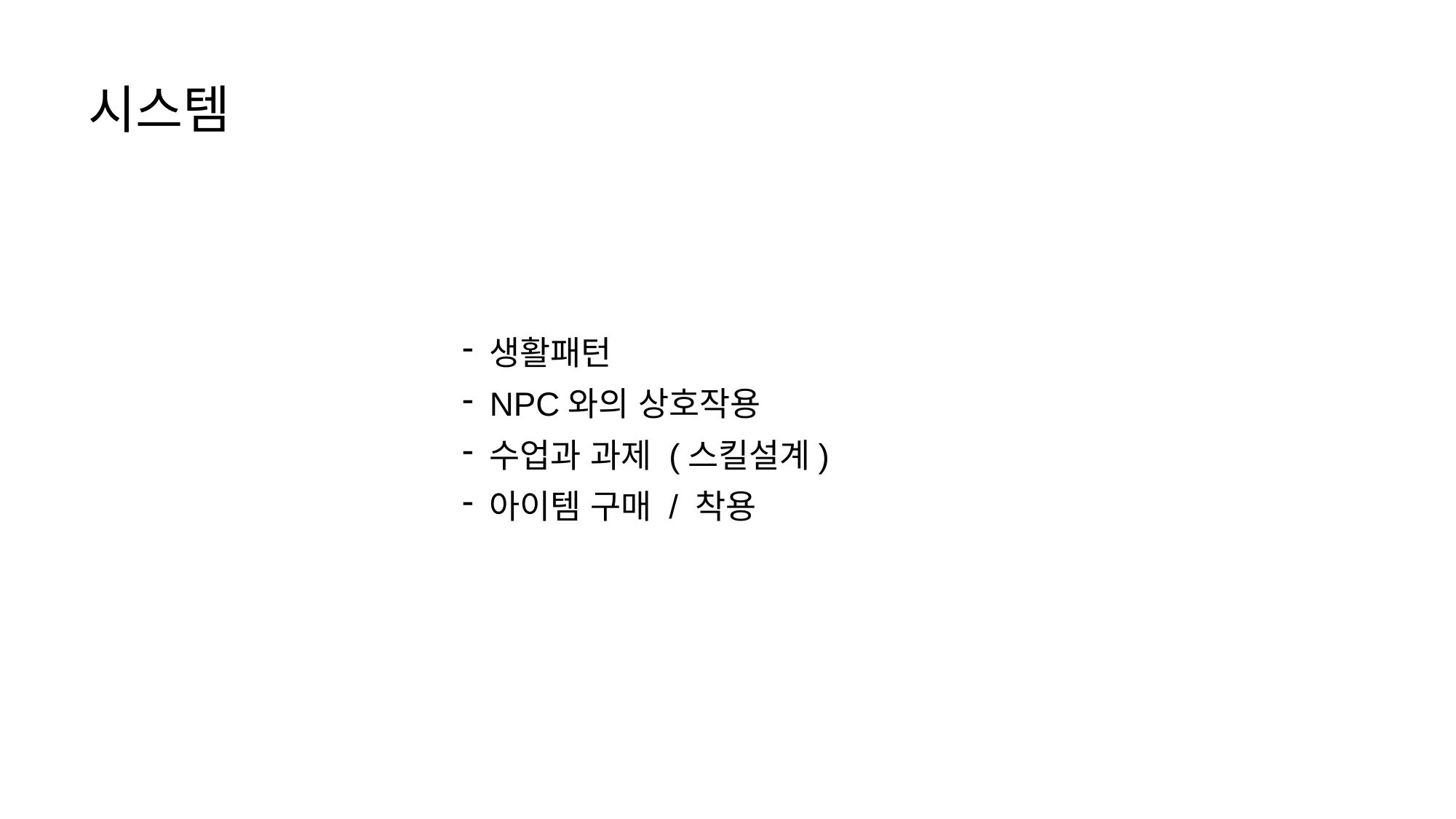

시스템
생활패턴
NPC와의 상호작용
수업과 과제 (스킬설계)
아이템 구매 / 착용